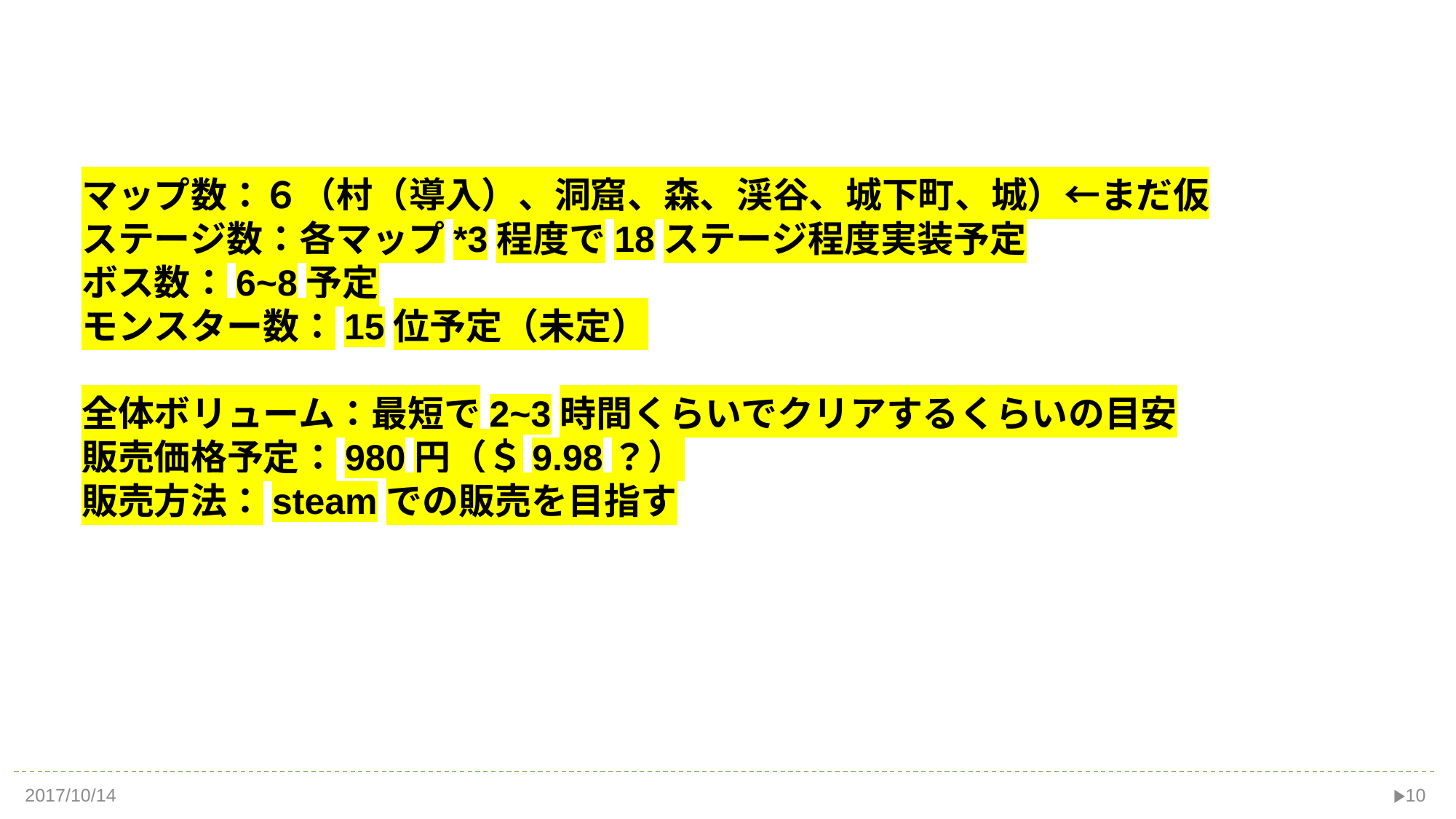

マップ数：６（村（導入）、洞窟、森、渓谷、城下町、城）←まだ仮
ステージ数：各マップ*3程度で18ステージ程度実装予定
ボス数：6~8予定
モンスター数：15位予定（未定）

全体ボリューム：最短で2~3時間くらいでクリアするくらいの目安
販売価格予定：980円（＄9.98？）
販売方法：steamでの販売を目指す
2017/10/14
▶10